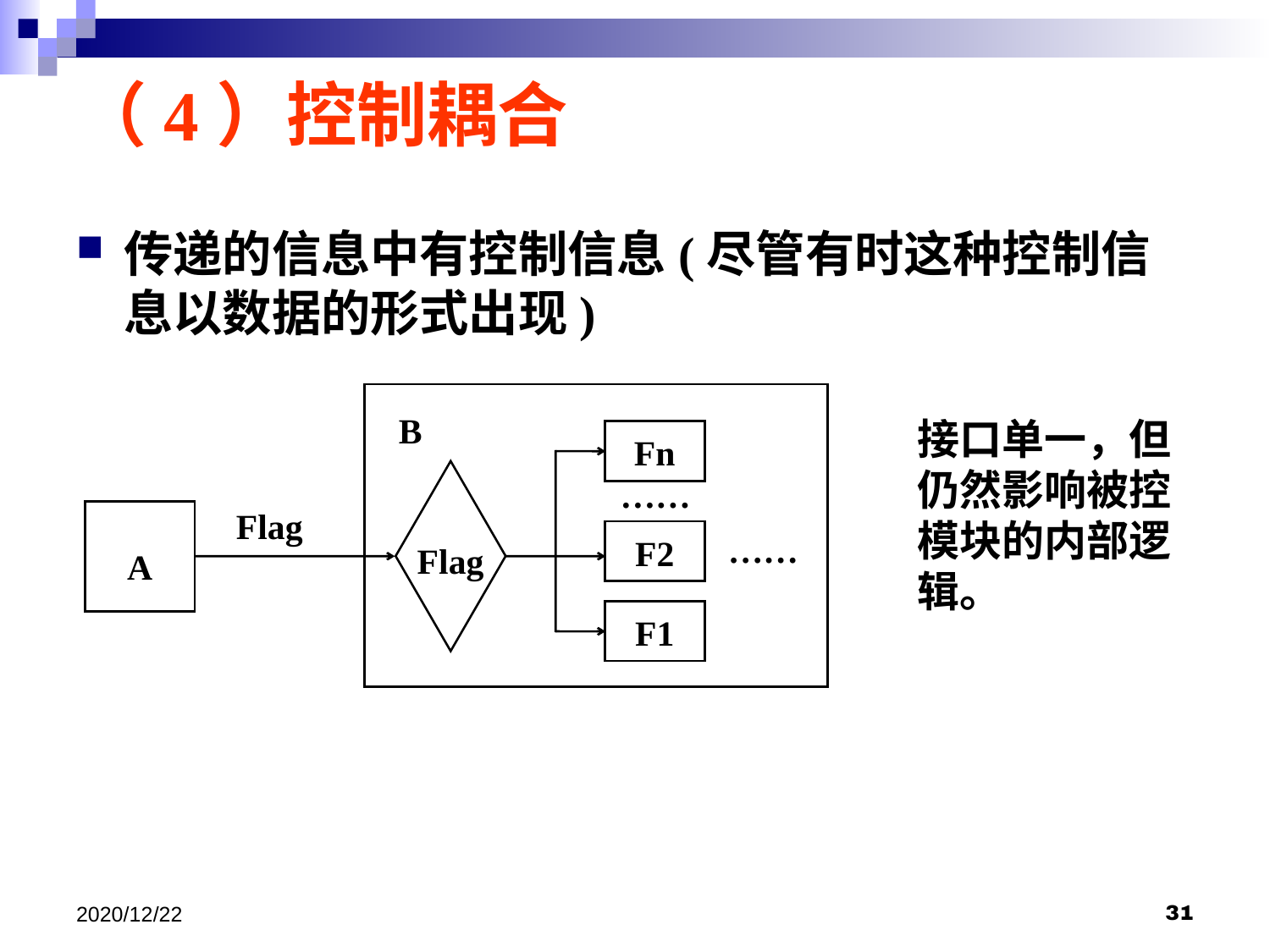

# （4）控制耦合
传递的信息中有控制信息(尽管有时这种控制信息以数据的形式出现)
B

Fn

Flag
……
F2

F1

……
Flag
A

接口单一，但仍然影响被控模块的内部逻辑。
2020/12/22
31